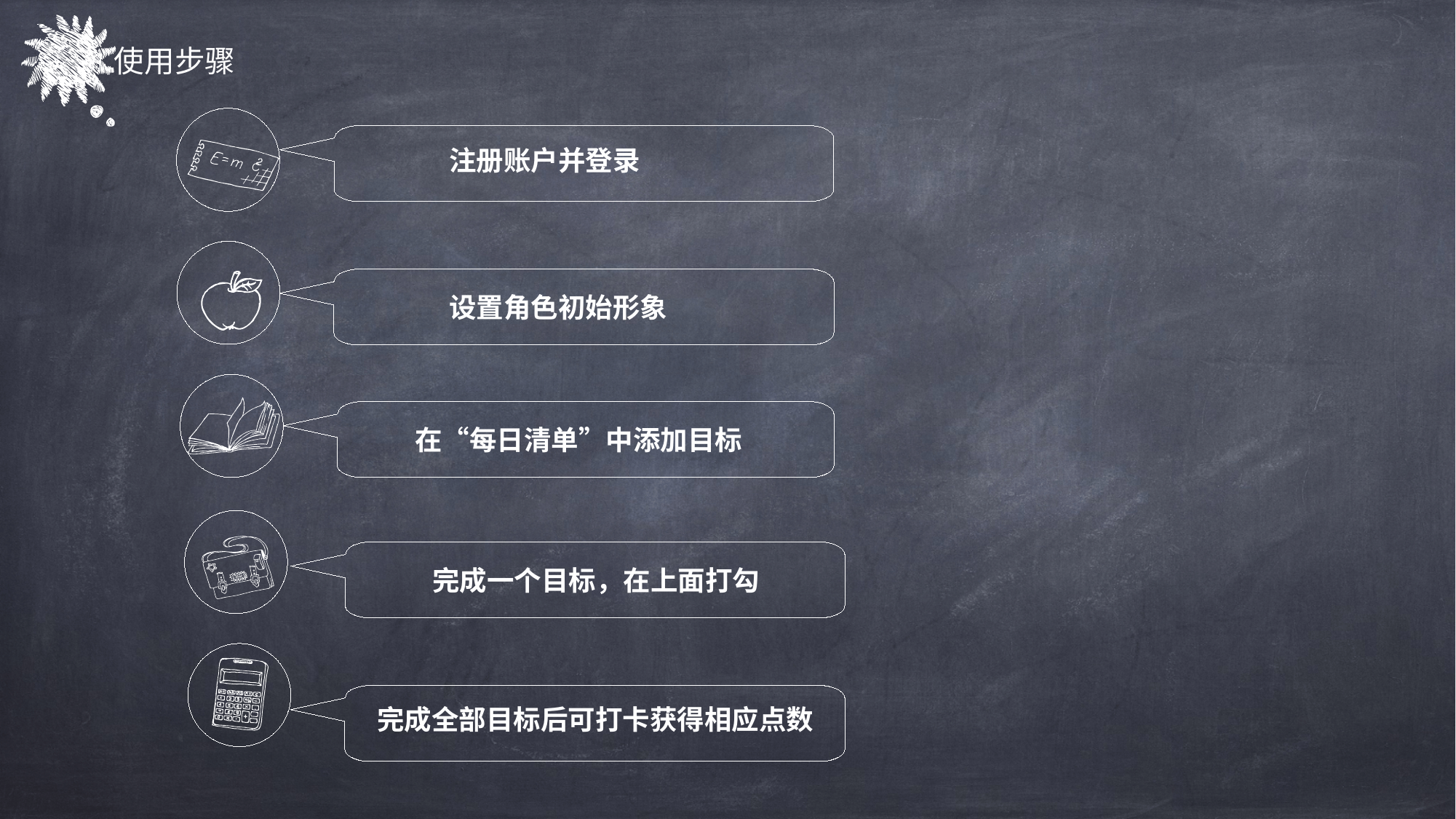

使用步骤

       注册账户并登录

      设置角色初始形象

在“每日清单”中添加目标

完成一个目标，在上面打勾

完成全部目标后可打卡获得相应点数